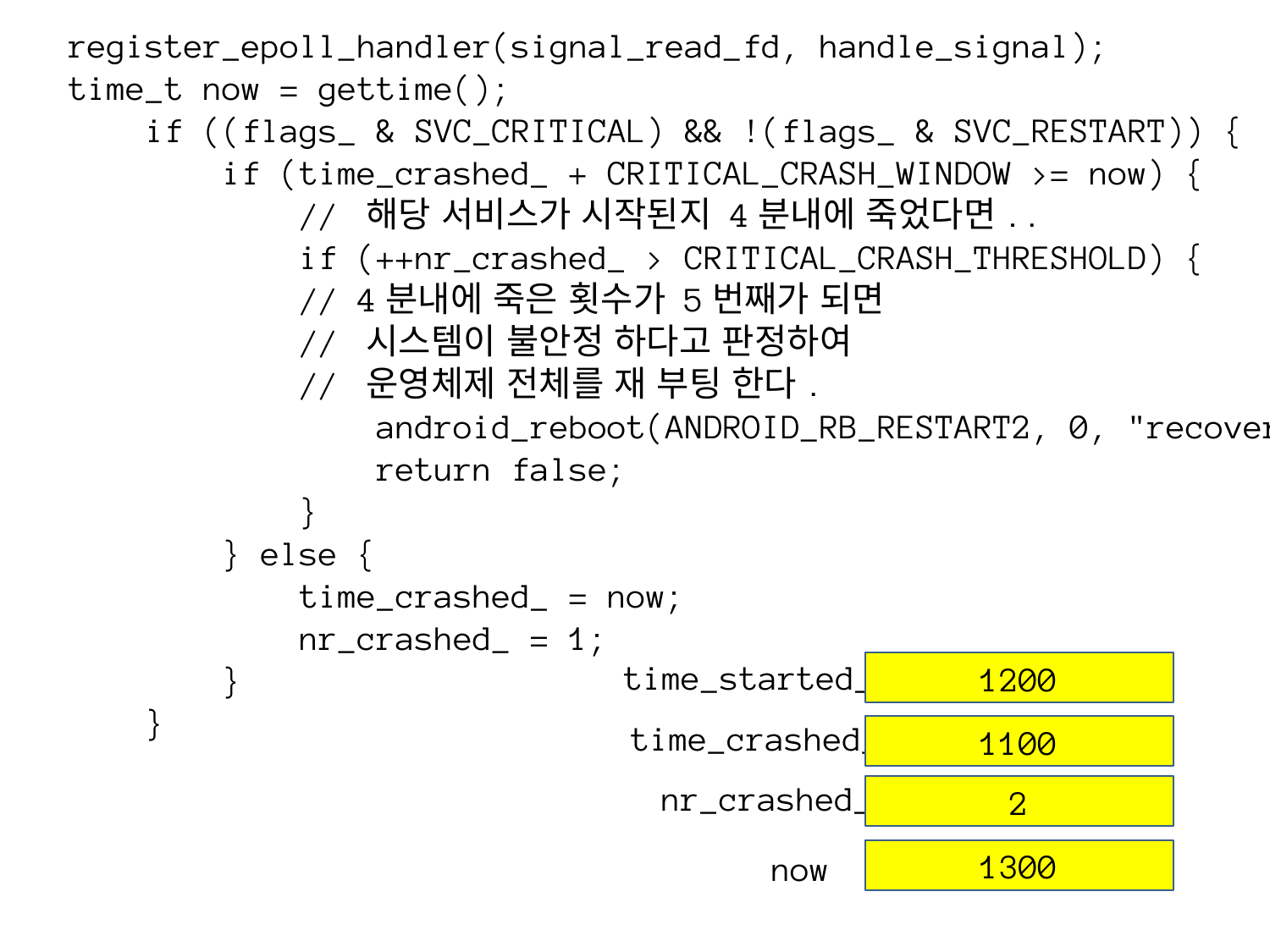

register_epoll_handler(signal_read_fd, handle_signal);
time_t now = gettime();
    if ((flags_ & SVC_CRITICAL) && !(flags_ & SVC_RESTART)) {
        if (time_crashed_ + CRITICAL_CRASH_WINDOW >= now) {
            // 해당 서비스가 시작된지 4분내에 죽었다면..
            if (++nr_crashed_ > CRITICAL_CRASH_THRESHOLD) {
            // 4분내에 죽은 횟수가 5번째가 되면
            // 시스템이 불안정 하다고 판정하여
            // 운영체제 전체를 재 부팅 한다.
                android_reboot(ANDROID_RB_RESTART2, 0, "recovery");
                return false;
            }
        } else {
            time_crashed_ = now;
            nr_crashed_ = 1;
        }
    }
time_started_
1200
time_crashed_
1100
nr_crashed_
2
now
1300